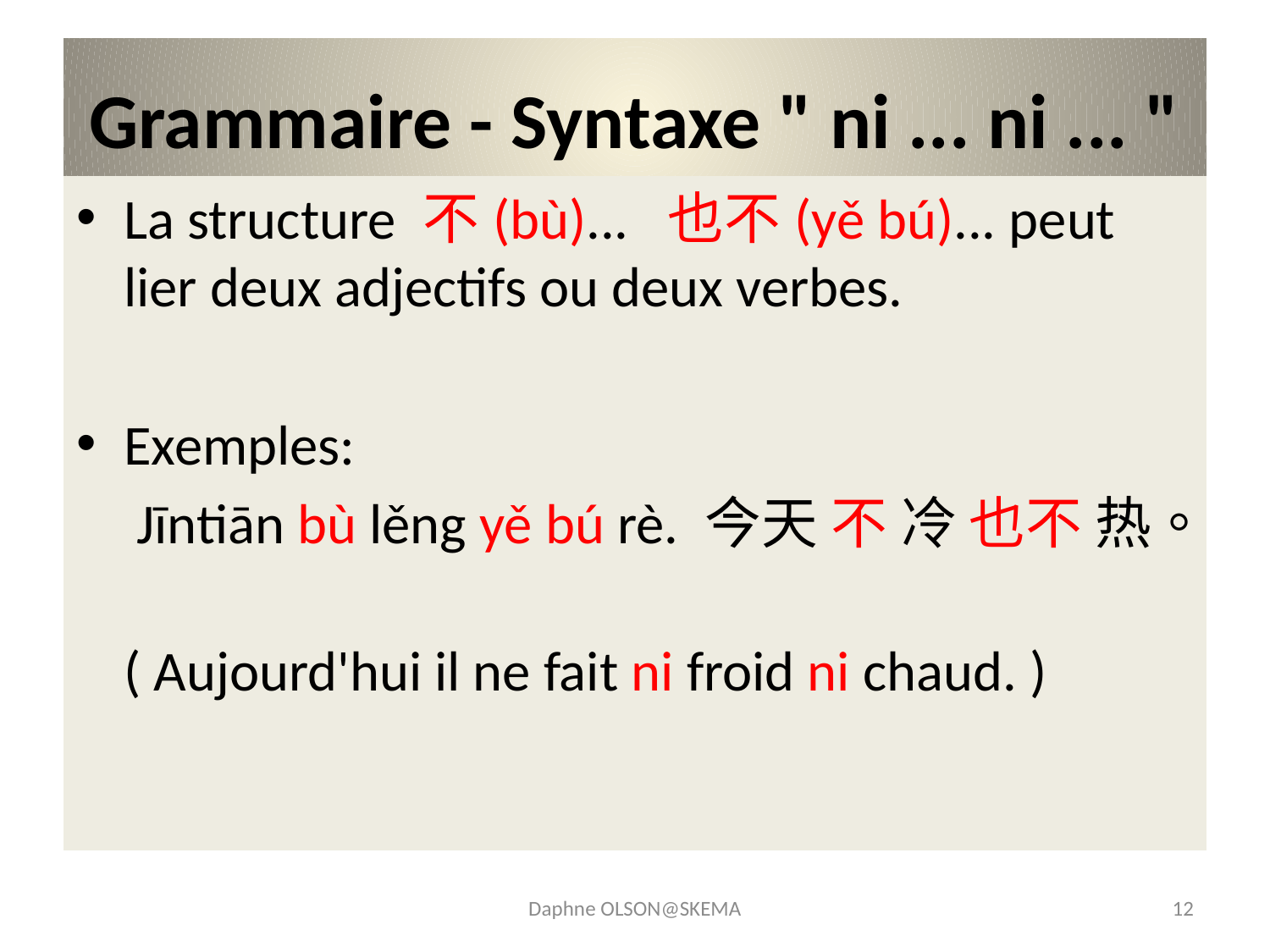

# Grammaire - Syntaxe " ni ... ni ... "
La structure 不(bù)...  也不(yě bú)... peut lier deux adjectifs ou deux verbes.

Exemples:
	 Jīntiān bù lěng yě bú rè. 今天 不 冷 也不 热。
	( Aujourd'hui il ne fait ni froid ni chaud. )

Daphne OLSON@SKEMA
12